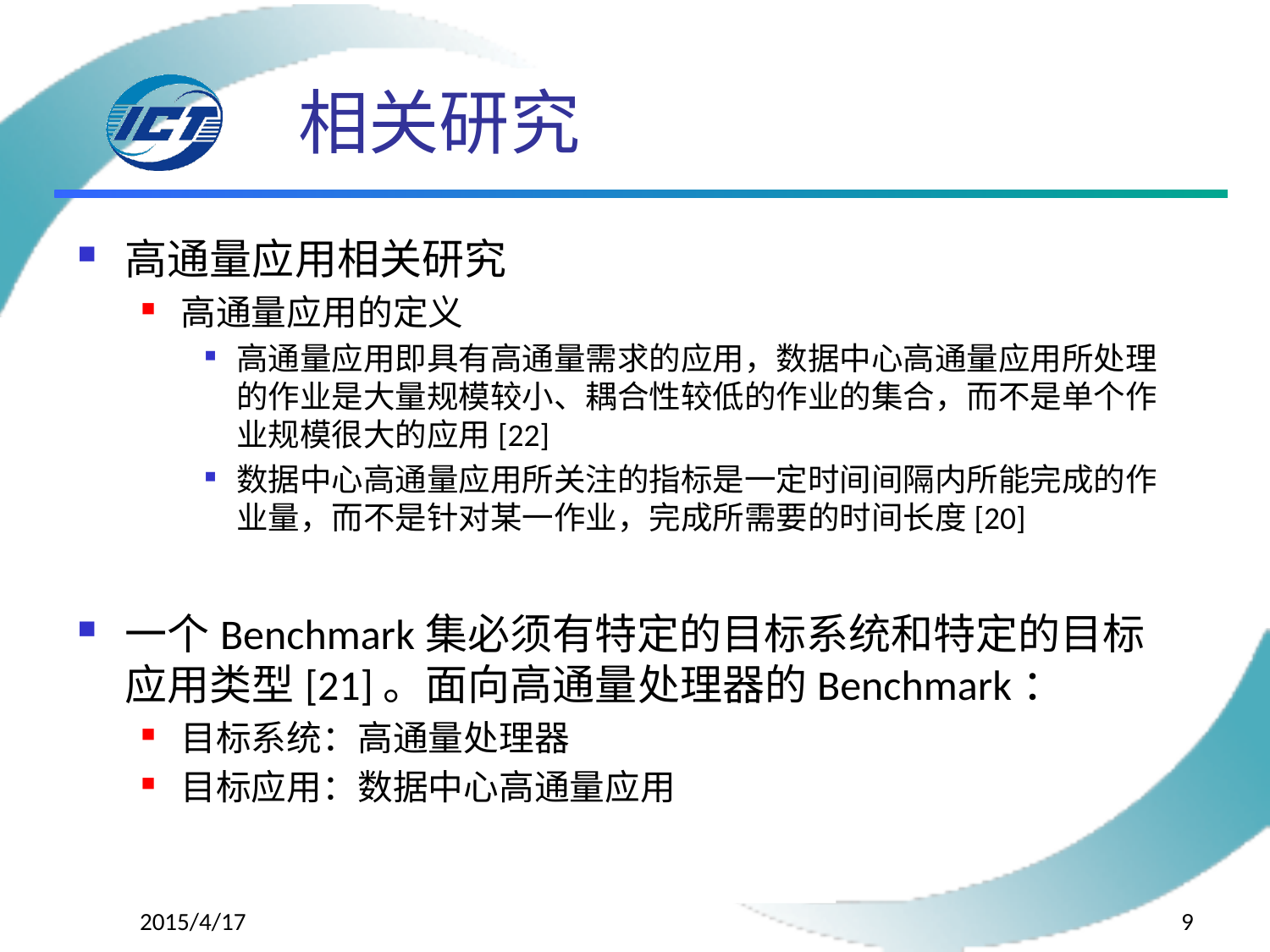

# 相关研究
高通量应用相关研究
高通量应用的定义
高通量应用即具有高通量需求的应用，数据中心高通量应用所处理的作业是大量规模较小、耦合性较低的作业的集合，而不是单个作业规模很大的应用[22]
数据中心高通量应用所关注的指标是一定时间间隔内所能完成的作业量，而不是针对某一作业，完成所需要的时间长度[20]

一个Benchmark集必须有特定的目标系统和特定的目标应用类型[21]。面向高通量处理器的Benchmark：
目标系统：高通量处理器
目标应用：数据中心高通量应用
2015/4/17
9